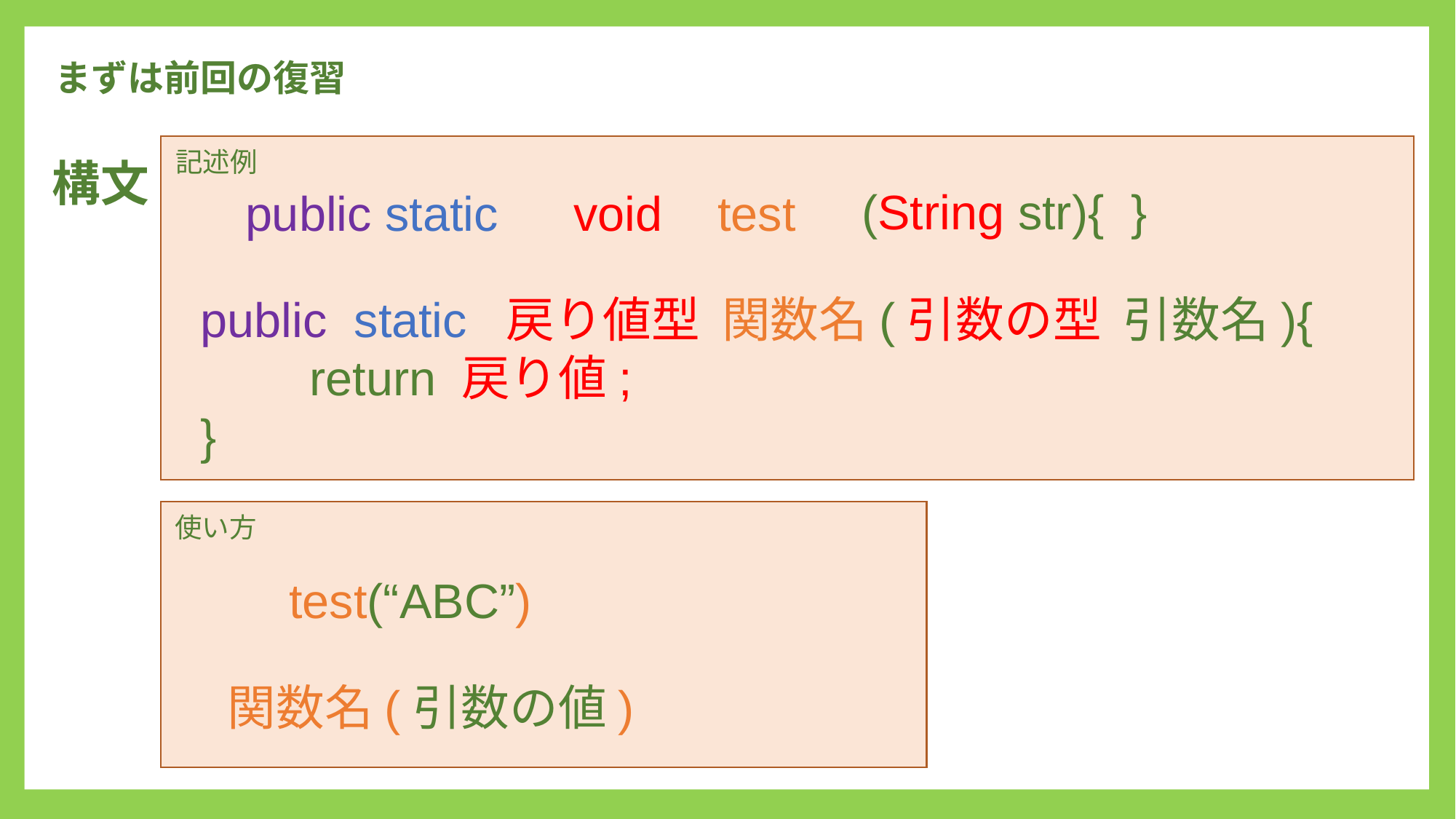

まずは前回の復習

記述例
構文
(String str){  }
test
void
public static
public  static  戻り値型  関数名(引数の型  引数名){
	return 戻り値;
}

使い方
test(“ABC”)
関数名(引数の値)